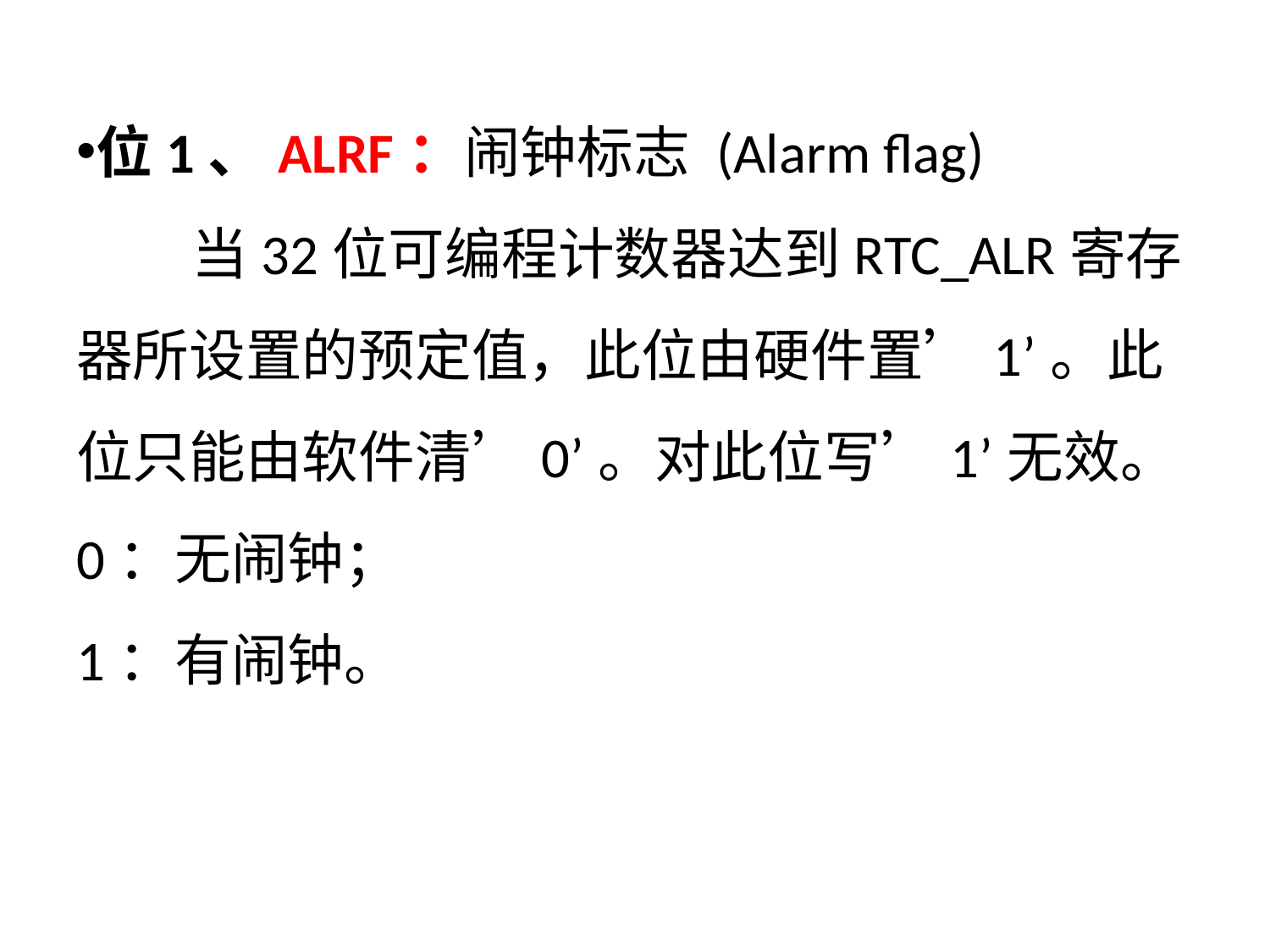

位1、ALRF：闹钟标志 (Alarm flag)
        当32位可编程计数器达到RTC_ALR寄存器所设置的预定值，此位由硬件置’1’。此位只能由软件清’0’。对此位写’1’无效。
0：无闹钟；
1：有闹钟。